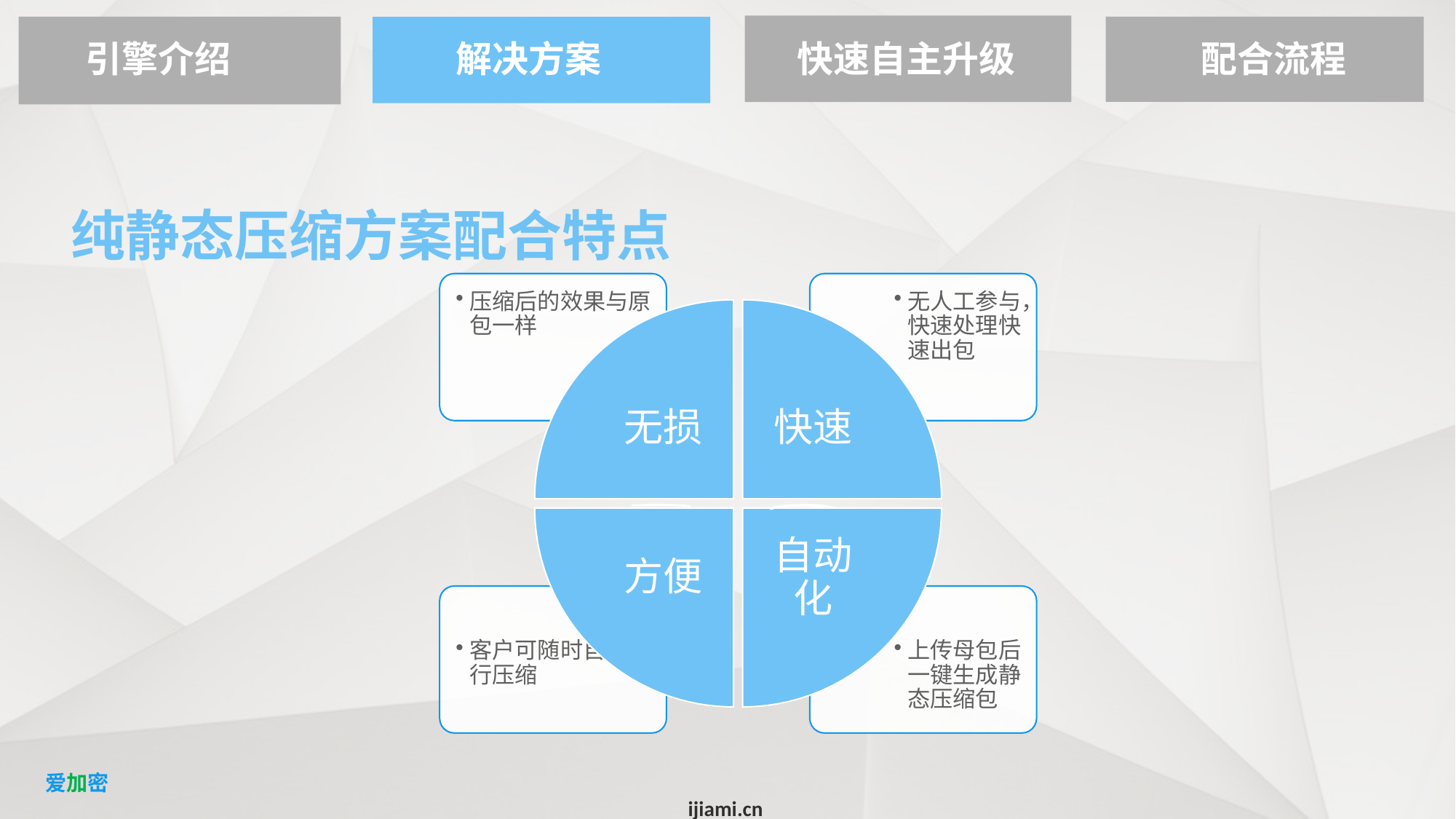

引擎介绍
解决方案
快速自主升级
配合流程
纯静态压缩方案配合特点
上传母包后一键生成静态压缩包
客户可随时自主进行压缩
无人工参与，快速处理快速出包
压缩后的效果与原包一样
无损
快速
自动化
方便
 爱加密                                                                                                                                                                                                                                                                           ijiami.cn